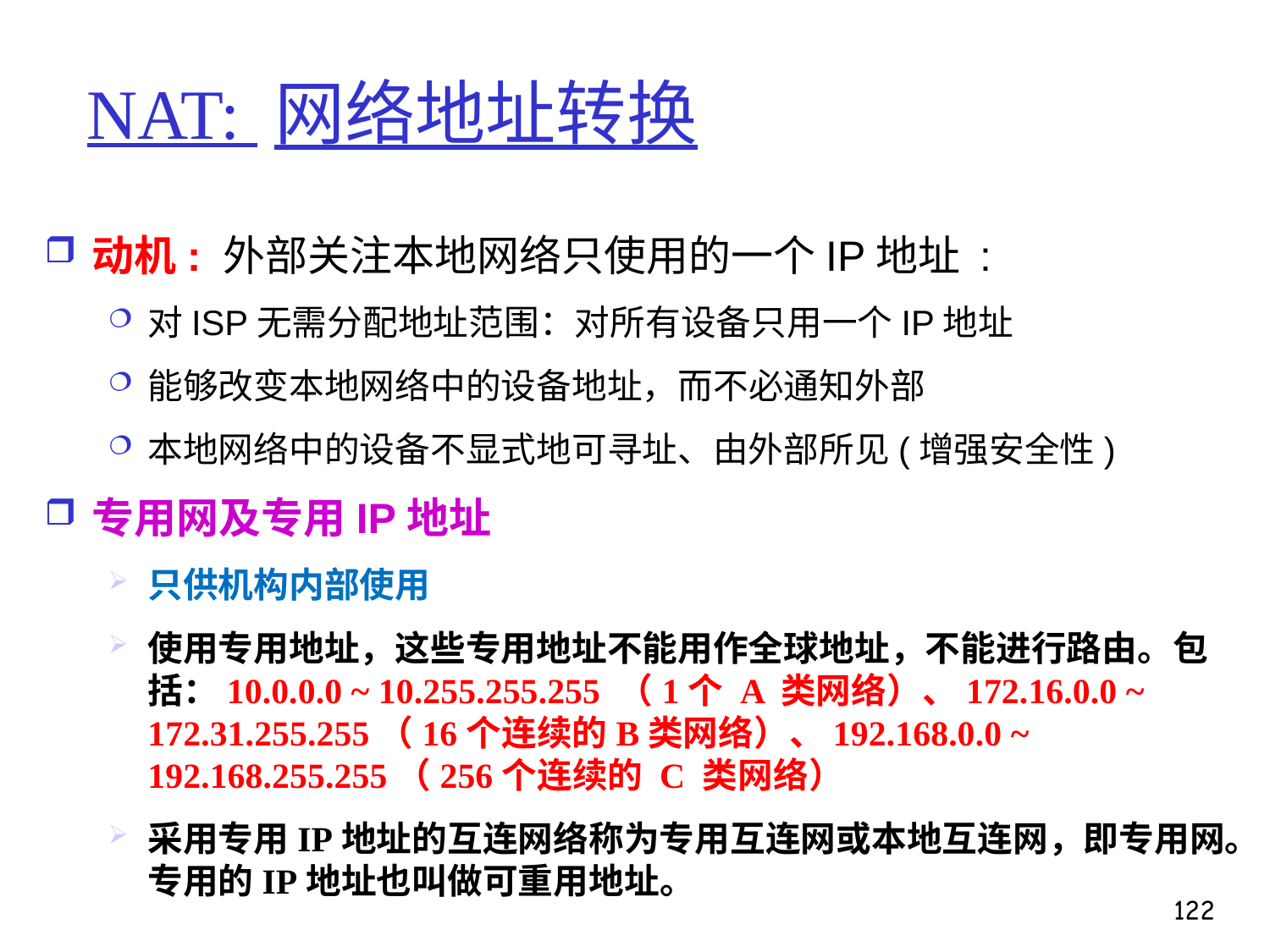

# NAT: 网络地址转换
动机: 外部关注本地网络只使用的一个IP地址 :
对ISP无需分配地址范围：对所有设备只用一个IP地址
能够改变本地网络中的设备地址，而不必通知外部
本地网络中的设备不显式地可寻址、由外部所见(增强安全性)
专用网及专用IP地址
只供机构内部使用
使用专用地址，这些专用地址不能用作全球地址，不能进行路由。包括：10.0.0.0 ~ 10.255.255.255 （1个 A 类网络）、172.16.0.0 ~ 172.31.255.255（16个连续的B类网络）、192.168.0.0 ~ 192.168.255.255（256个连续的 C 类网络）
采用专用IP地址的互连网络称为专用互连网或本地互连网，即专用网。专用的IP地址也叫做可重用地址。

122